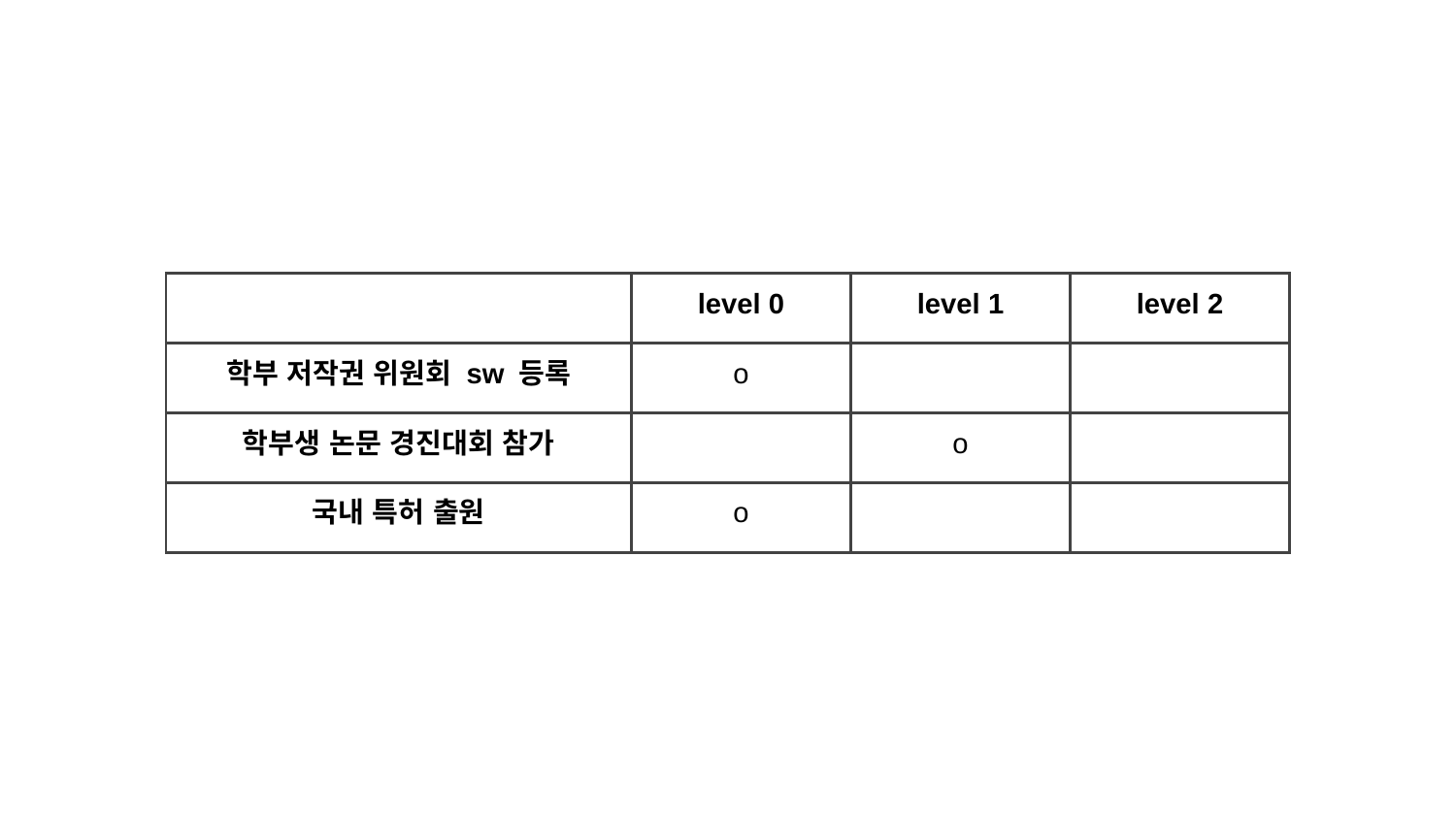

|  | level 0 | level 1 | level 2 |
| --- | --- | --- | --- |
| 학부 저작권 위원회 sw 등록 | o |  |  |
| 학부생 논문 경진대회 참가 |  | o |  |
| 국내 특허 출원 | o |  |  |